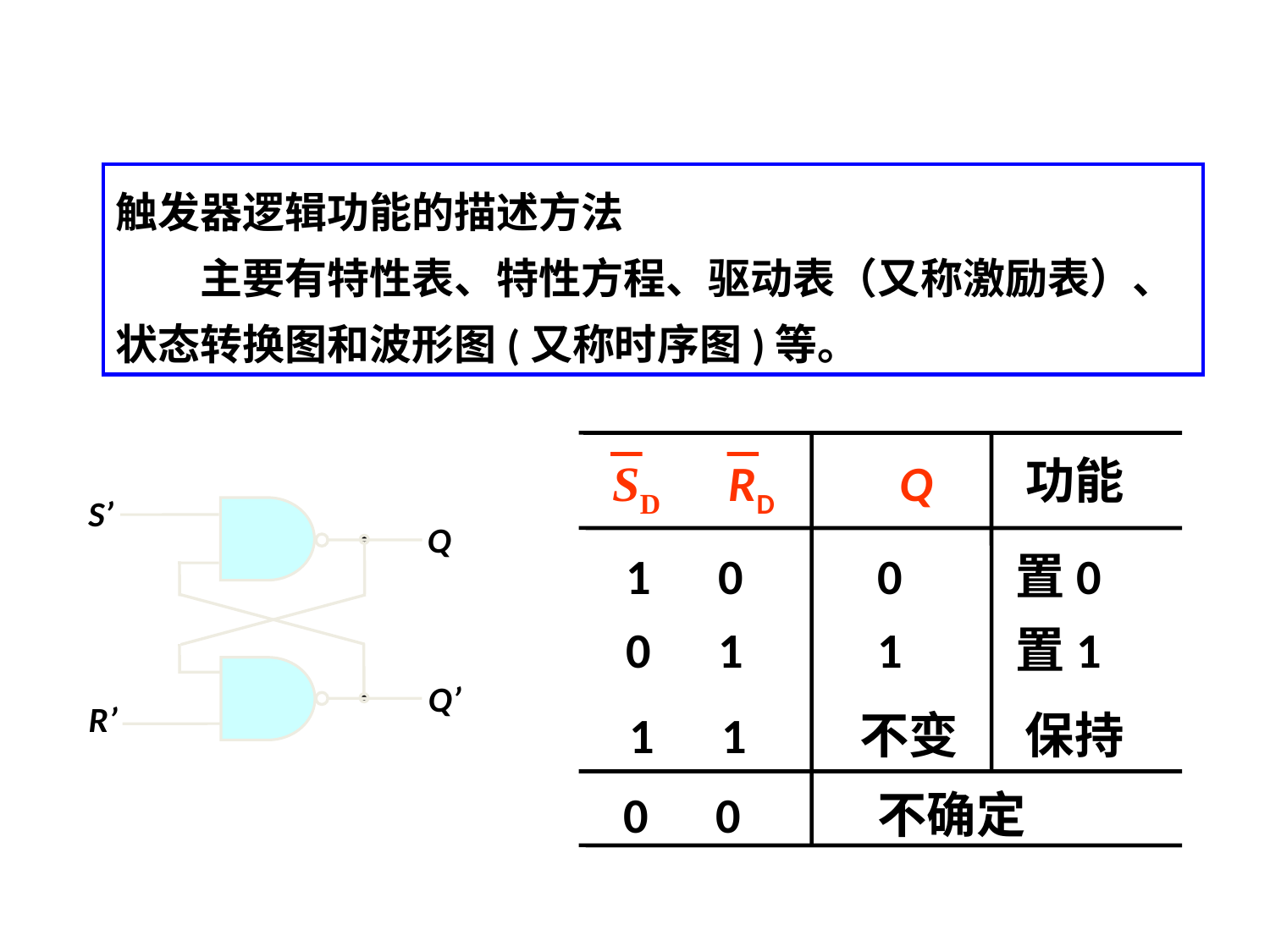

触发器逻辑功能的描述方法
　　主要有特性表、特性方程、驱动表（又称激励表）、状态转换图和波形图(又称时序图)等。

功能
SD
RD
Q

1      0            0         置0
0      1            1         置1
1      1         不变      保持

0      0      	不确定

S’

Q

Q’

R’